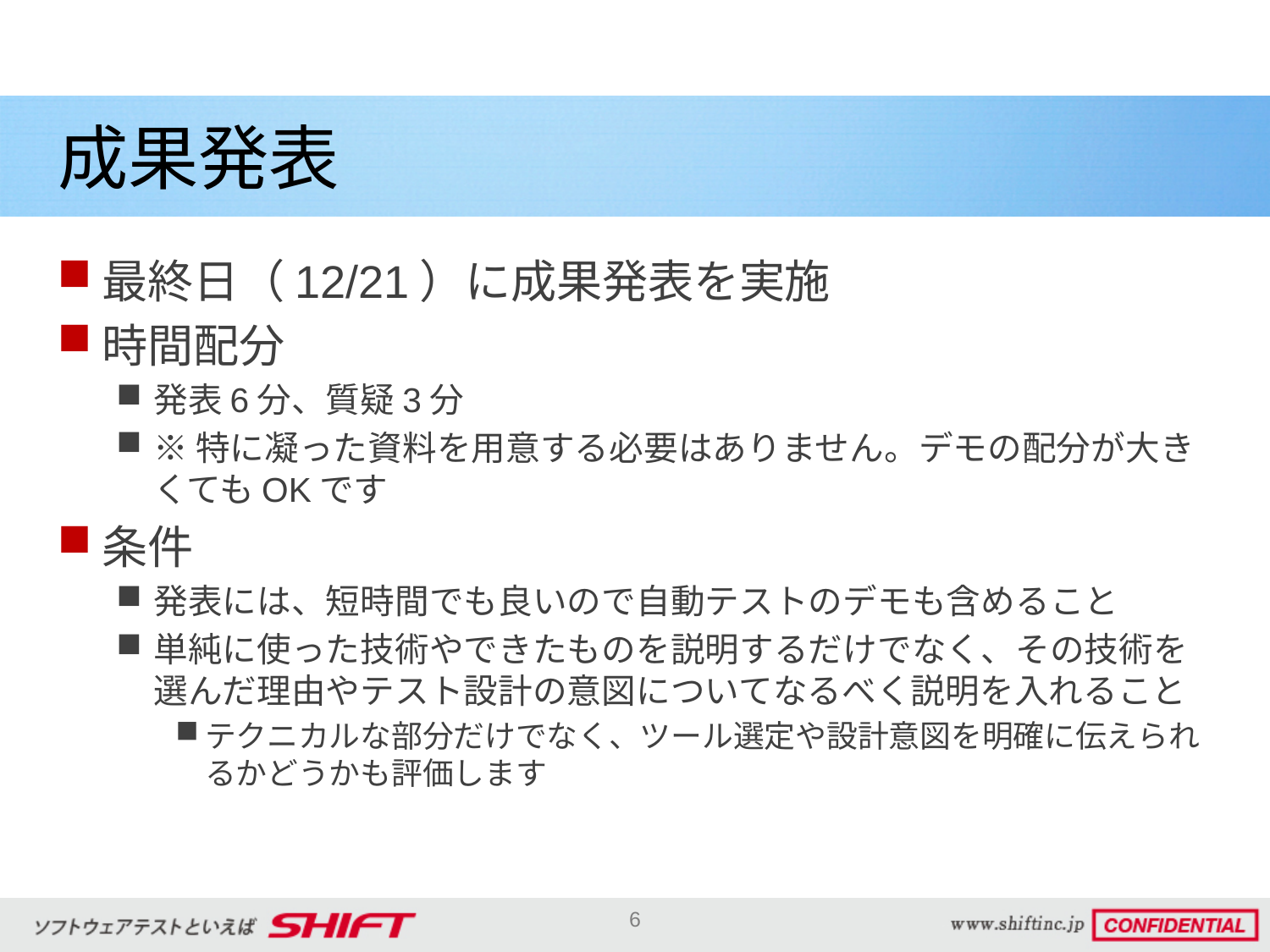

# 成果発表
最終日（12/21）に成果発表を実施
時間配分
発表6分、質疑3分
※特に凝った資料を用意する必要はありません。デモの配分が大きくてもOKです
条件
発表には、短時間でも良いので自動テストのデモも含めること
単純に使った技術やできたものを説明するだけでなく、その技術を選んだ理由やテスト設計の意図についてなるべく説明を入れること
テクニカルな部分だけでなく、ツール選定や設計意図を明確に伝えられるかどうかも評価します
6